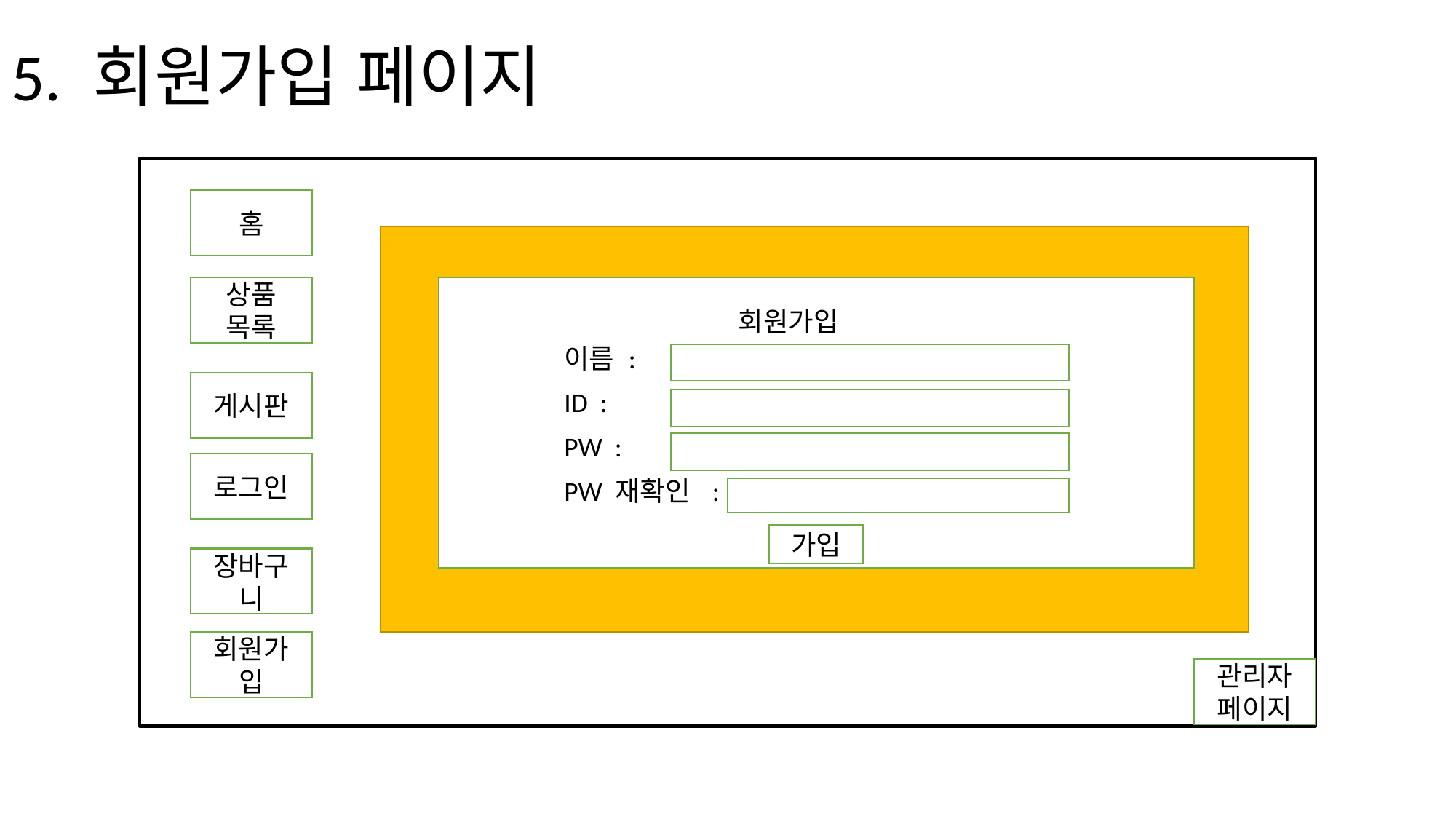

# 5. 회원가입 페이지

홈

상품 목록

회원가입
이름 :

게시판
ID  :

PW  :

로그인
PW 재확인  :

가입
장바구니
회원가입
관리자페이지